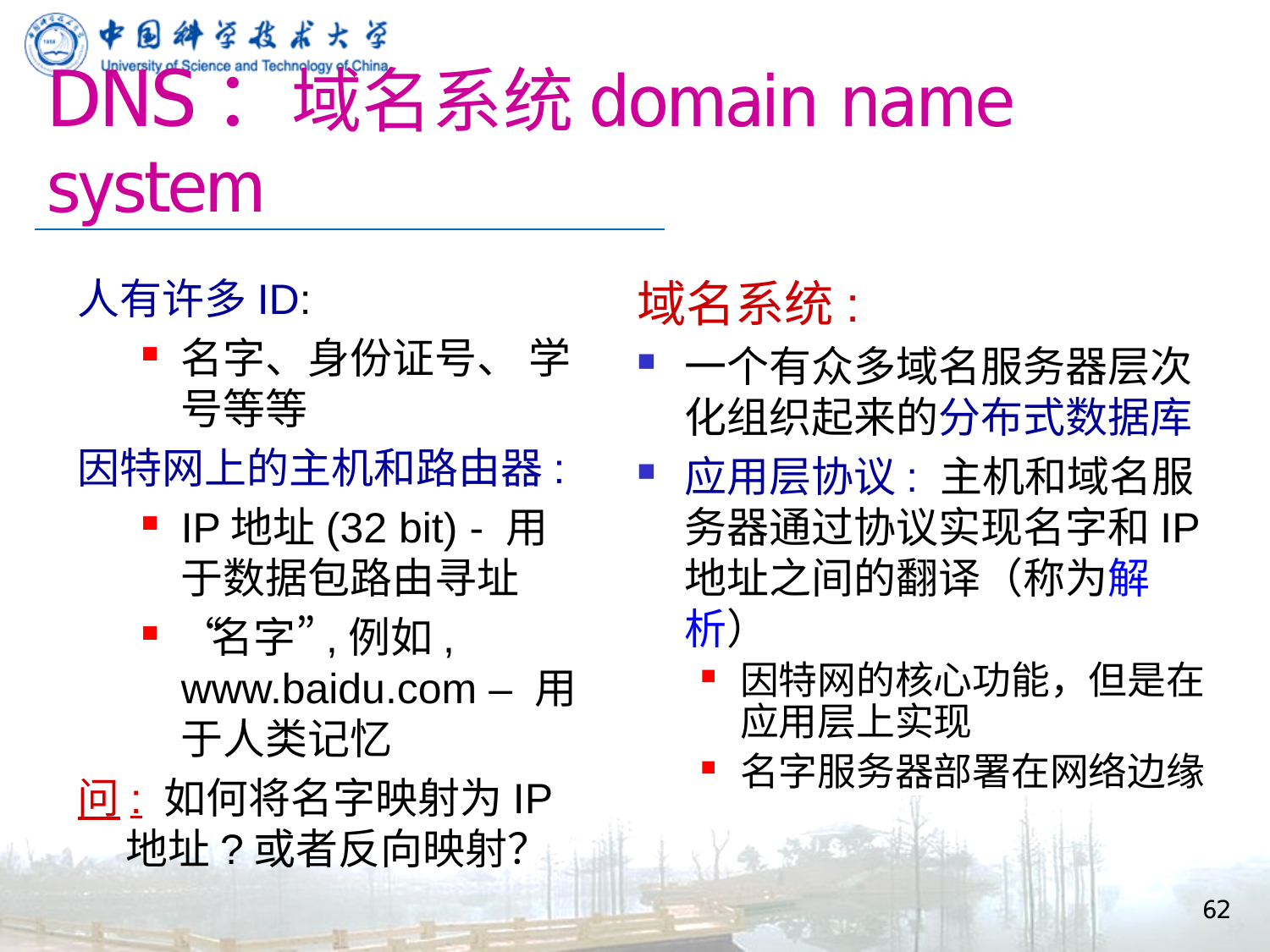

# DNS：域名系统domain name system
人有许多ID:
名字、身份证号、 学号等等
因特网上的主机和路由器:
IP地址(32 bit) - 用于数据包路由寻址
“名字”,例如, www.baidu.com – 用于人类记忆
问: 如何将名字映射为IP地址?或者反向映射？
域名系统:
一个有众多域名服务器层次化组织起来的分布式数据库
应用层协议: 主机和域名服务器通过协议实现名字和IP地址之间的翻译（称为解析）
因特网的核心功能，但是在应用层上实现
名字服务器部署在网络边缘
62